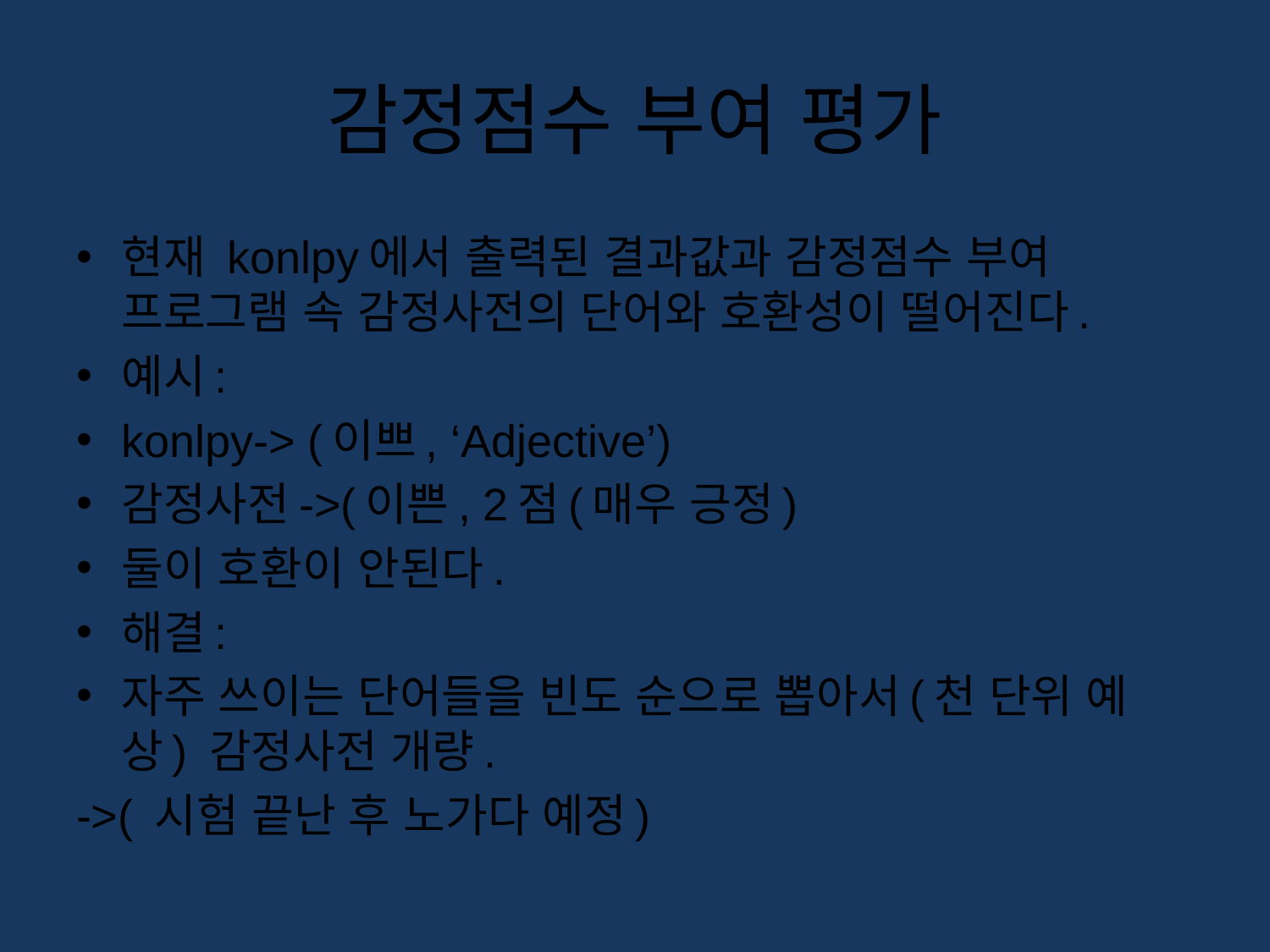

# 감정점수 부여 평가
현재 konlpy에서 출력된 결과값과 감정점수 부여 프로그램 속 감정사전의 단어와 호환성이 떨어진다.
예시:
konlpy-> (이쁘, ‘Adjective’)
감정사전->(이쁜, 2점(매우 긍정)
둘이 호환이 안된다.
해결:
자주 쓰이는 단어들을 빈도 순으로 뽑아서(천 단위 예상) 감정사전 개량.
->( 시험 끝난 후 노가다 예정)